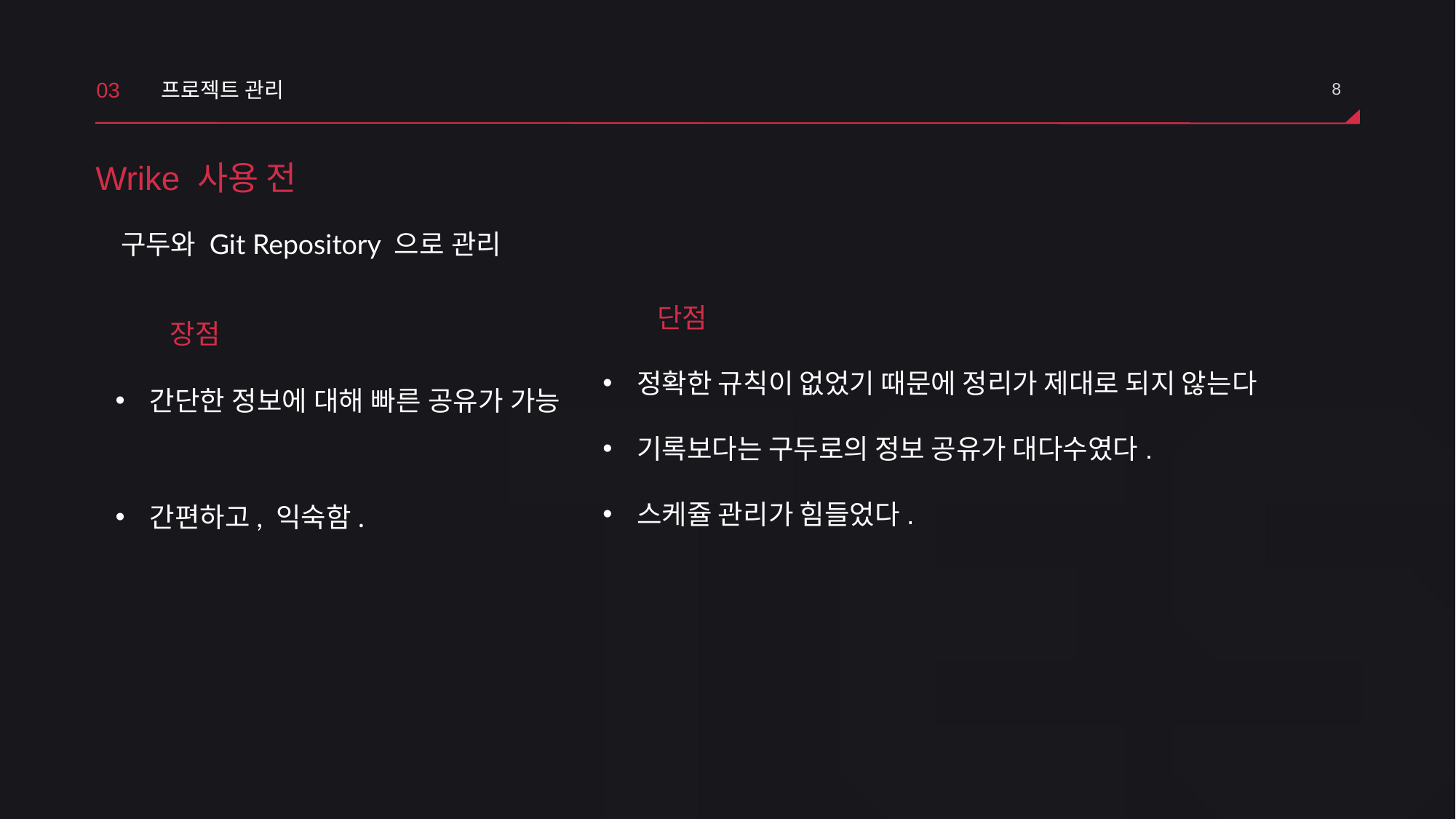

03
프로젝트 관리
8
Wrike 사용 전
  구두와 Git Repository 으로 관리
장점
간단한 정보에 대해 빠른 공유가 가능

간편하고, 익숙함.
단점
정확한 규칙이 없었기 때문에 정리가 제대로 되지 않는다
기록보다는 구두로의 정보 공유가 대다수였다.
스케쥴 관리가 힘들었다.